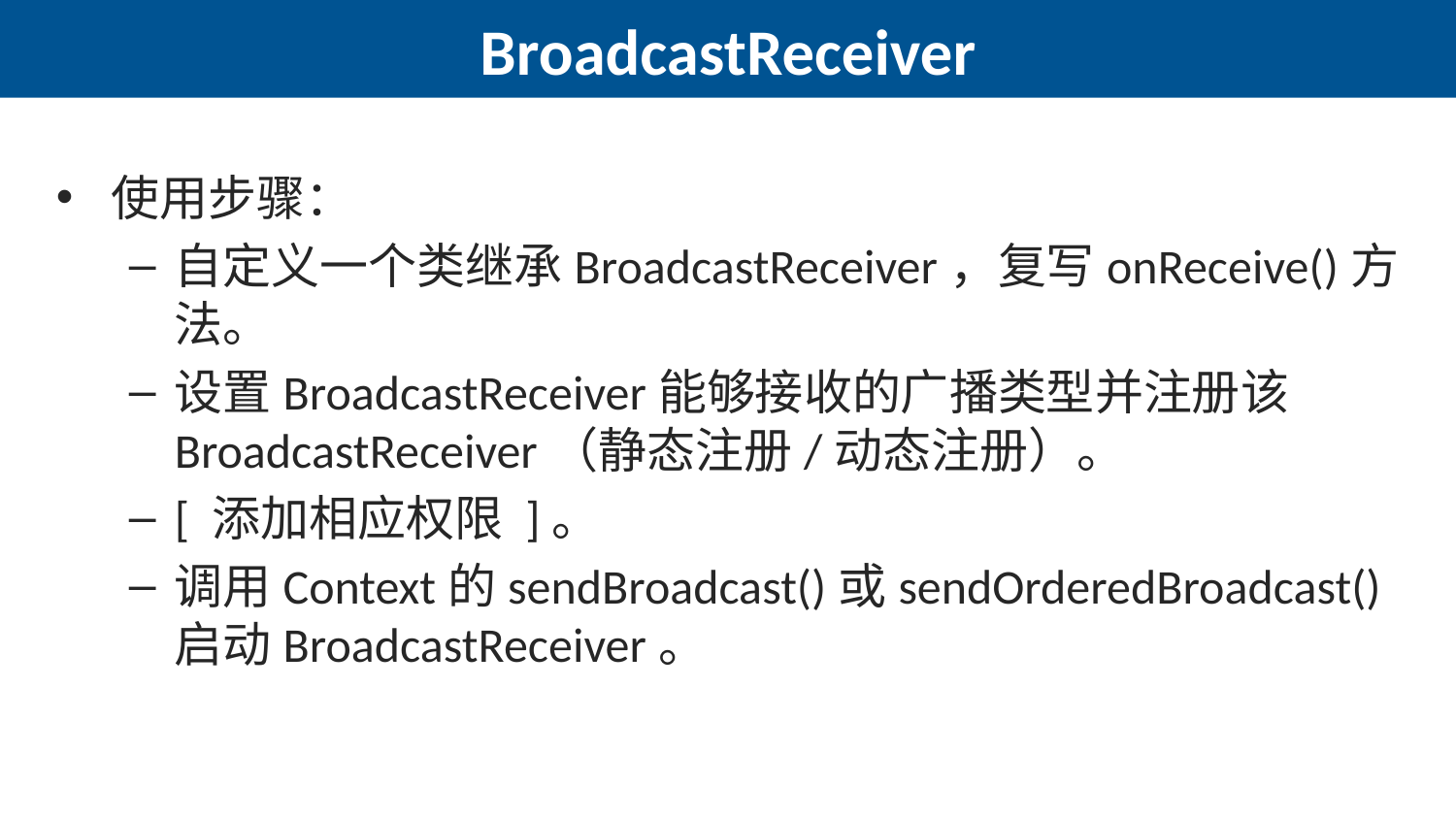

# BroadcastReceiver
使用步骤：
自定义一个类继承BroadcastReceiver，复写onReceive()方法。
设置BroadcastReceiver能够接收的广播类型并注册该BroadcastReceiver（静态注册/动态注册）。
[ 添加相应权限 ]。
调用Context的sendBroadcast()或sendOrderedBroadcast()启动BroadcastReceiver。